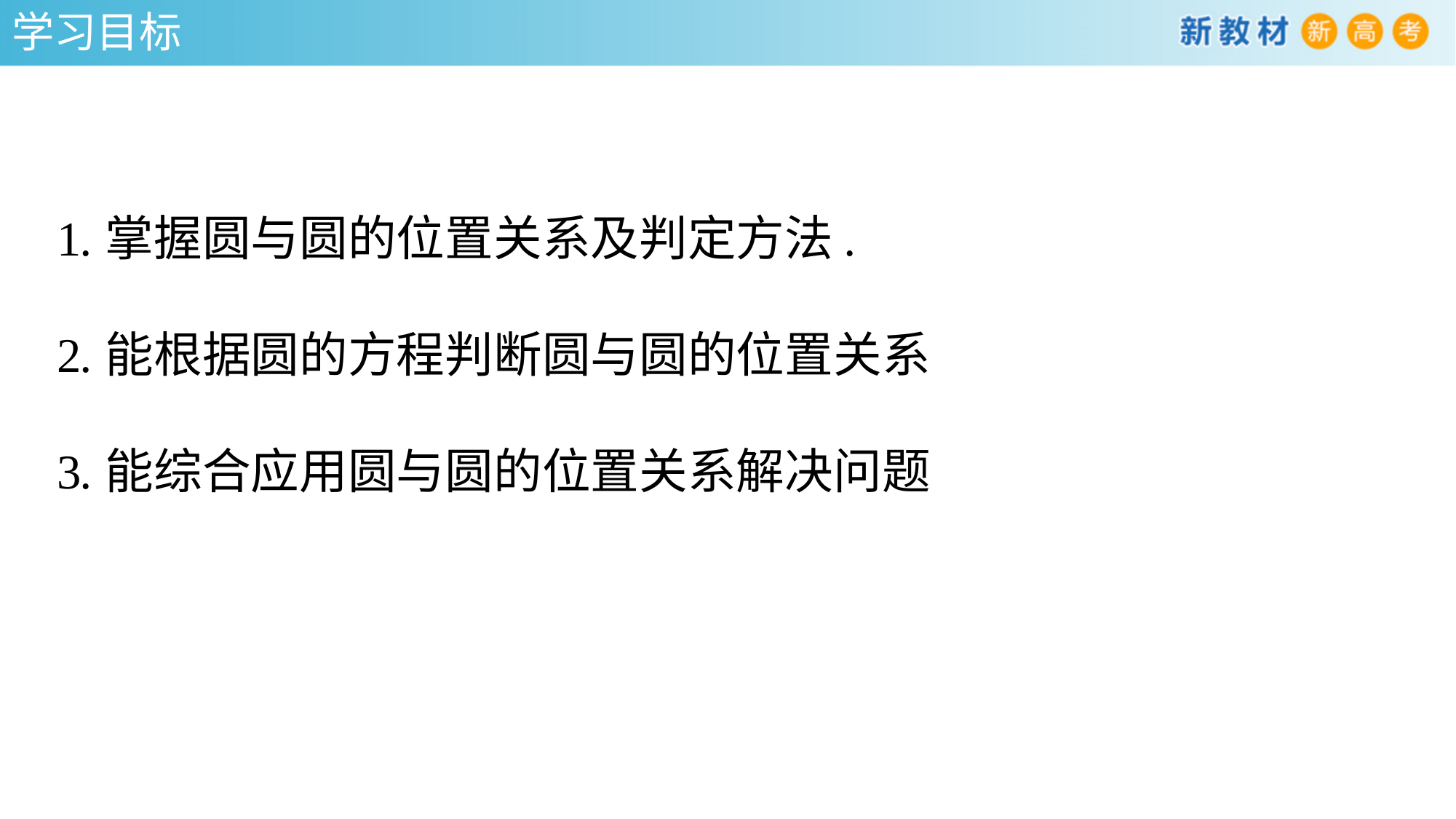

学习目标
1.掌握圆与圆的位置关系及判定方法.
2.能根据圆的方程判断圆与圆的位置关系
3.能综合应用圆与圆的位置关系解决问题